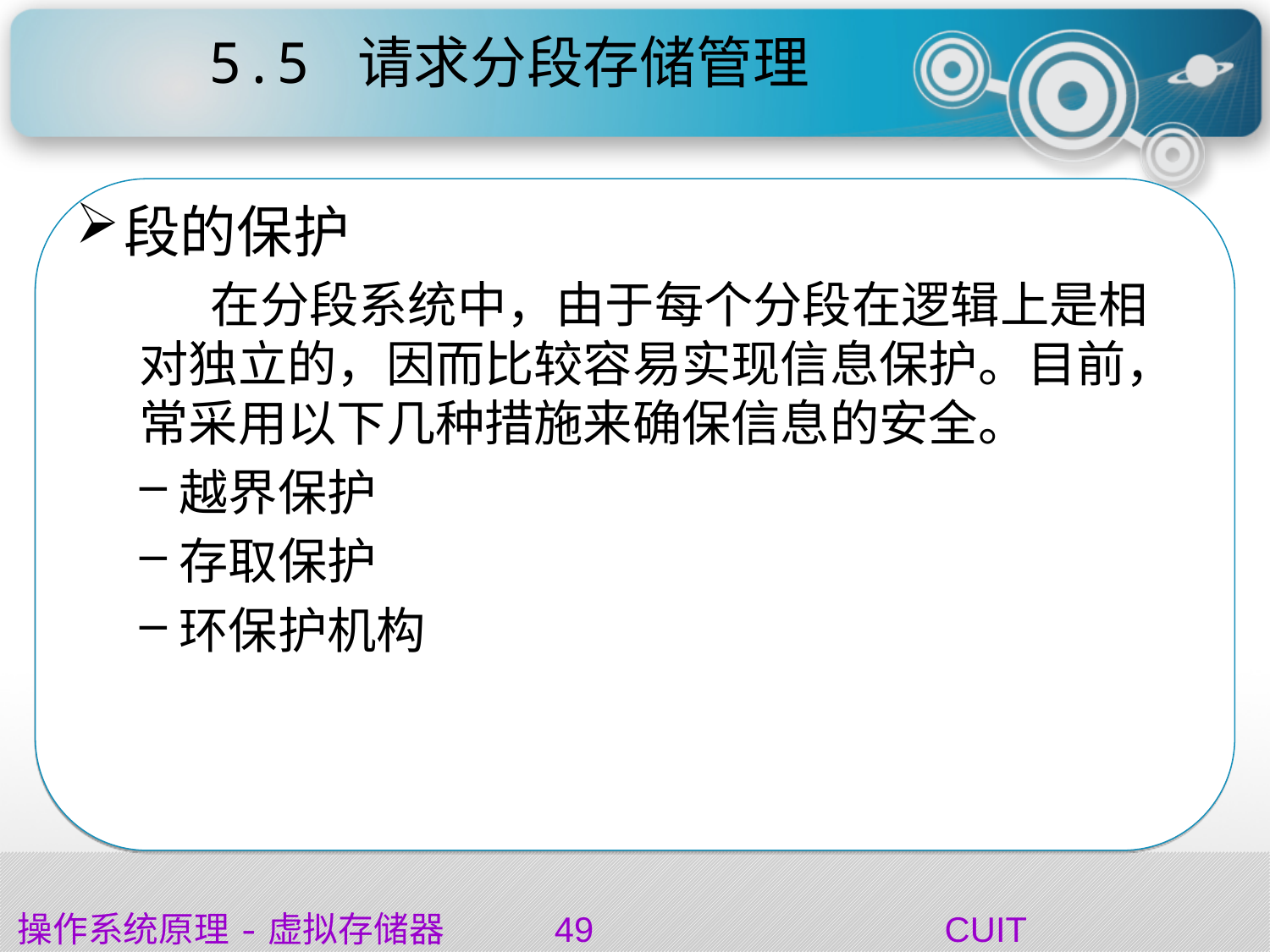

# 5.5 请求分段存储管理
段的保护
　  在分段系统中，由于每个分段在逻辑上是相对独立的，因而比较容易实现信息保护。目前，常采用以下几种措施来确保信息的安全。
越界保护
存取保护
环保护机构